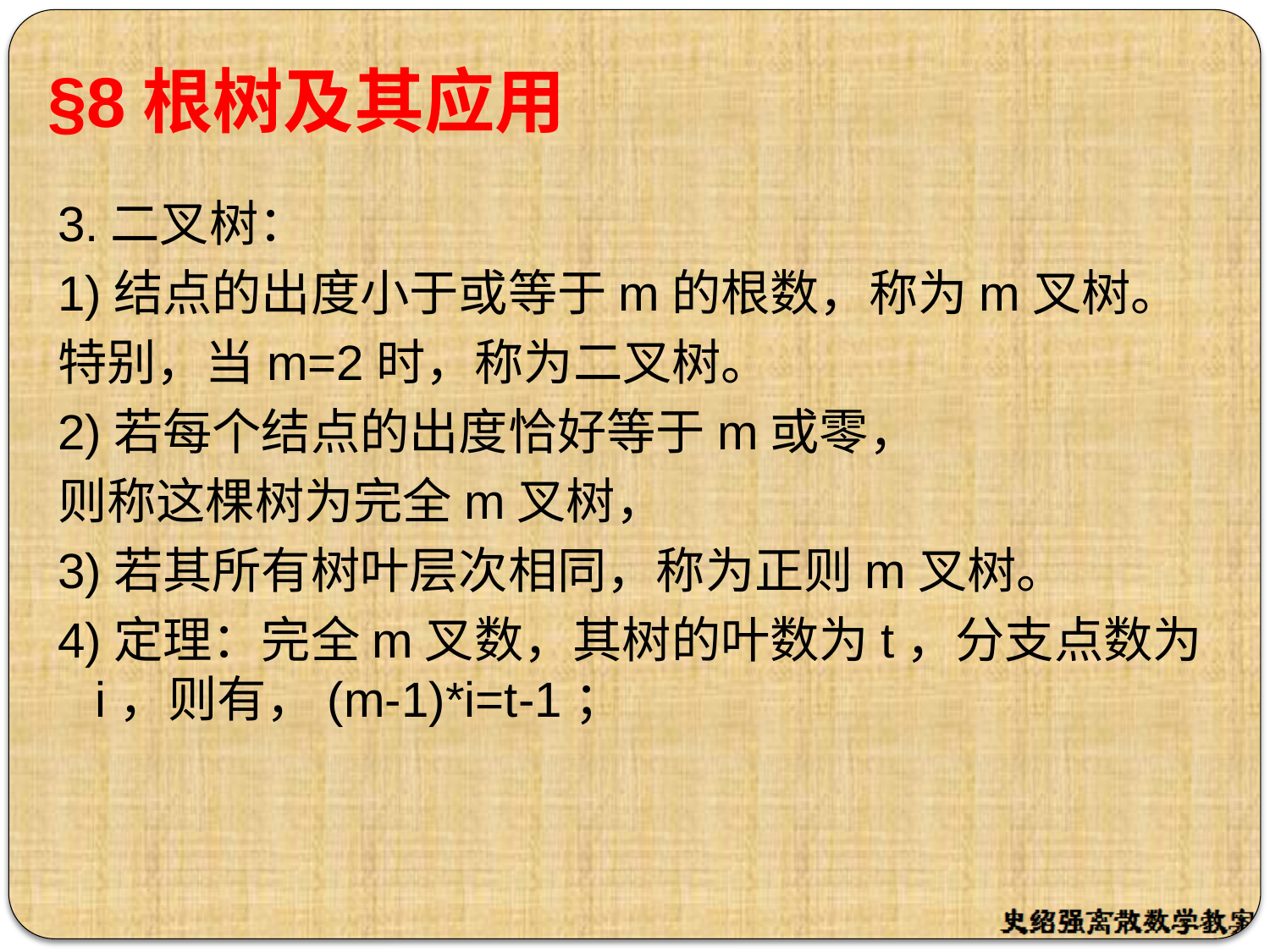

# §8根树及其应用
3.二叉树：
1)结点的出度小于或等于m的根数，称为m叉树。
特别，当m=2时，称为二叉树。
2)若每个结点的出度恰好等于m或零，
则称这棵树为完全m叉树，
3)若其所有树叶层次相同，称为正则m叉树。
4)定理：完全m叉数，其树的叶数为t，分支点数为i，则有，(m-1)*i=t-1；